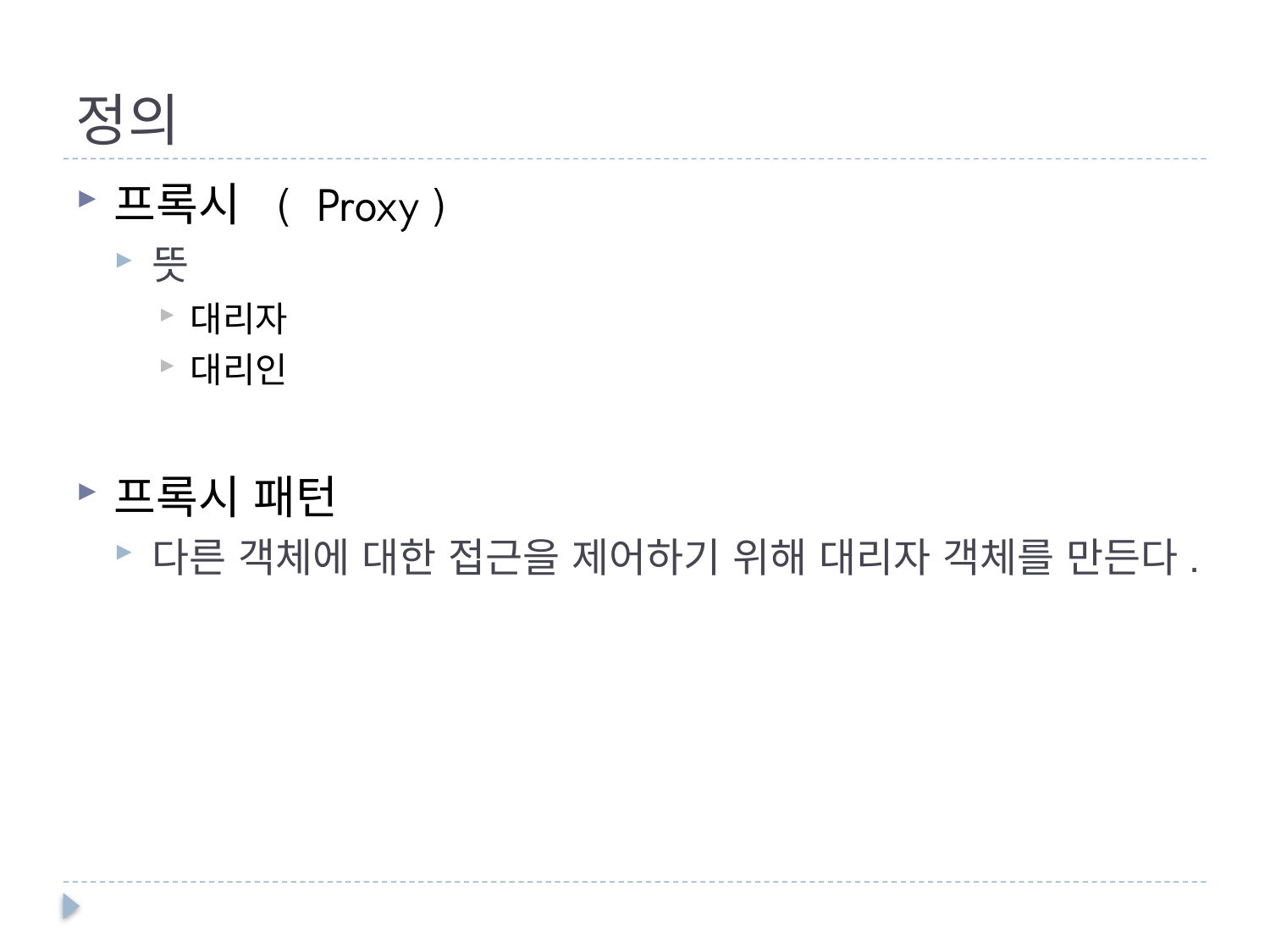

# 정의
프록시  (  Proxy )
뜻
대리자
대리인

프록시 패턴
다른 객체에 대한 접근을 제어하기 위해 대리자 객체를 만든다.